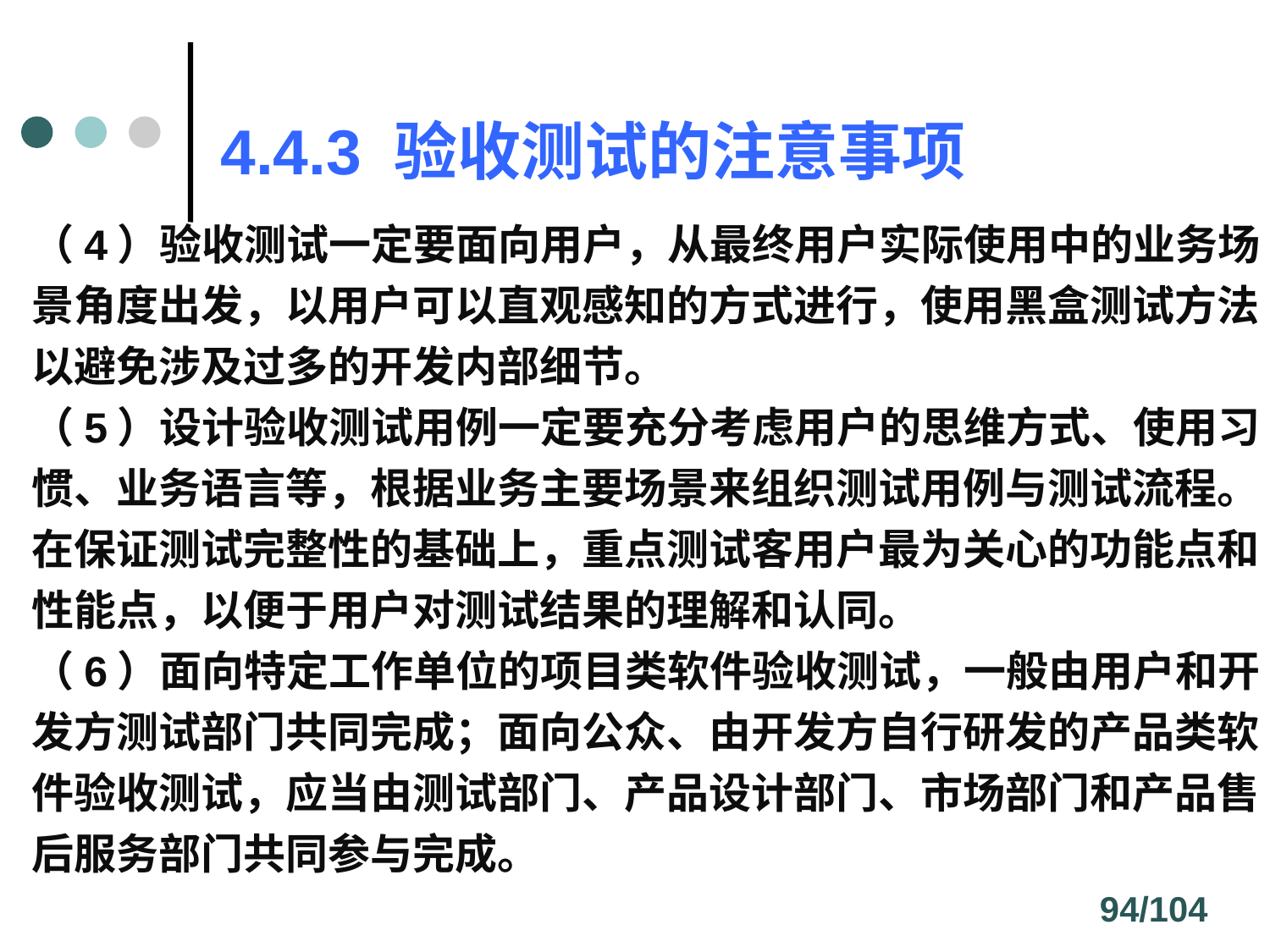

# 4.4.3 验收测试的注意事项
（4）验收测试一定要面向用户，从最终用户实际使用中的业务场景角度出发，以用户可以直观感知的方式进行，使用黑盒测试方法以避免涉及过多的开发内部细节。
（5）设计验收测试用例一定要充分考虑用户的思维方式、使用习惯、业务语言等，根据业务主要场景来组织测试用例与测试流程。在保证测试完整性的基础上，重点测试客用户最为关心的功能点和性能点，以便于用户对测试结果的理解和认同。
（6）面向特定工作单位的项目类软件验收测试，一般由用户和开发方测试部门共同完成；面向公众、由开发方自行研发的产品类软件验收测试，应当由测试部门、产品设计部门、市场部门和产品售后服务部门共同参与完成。
94/104